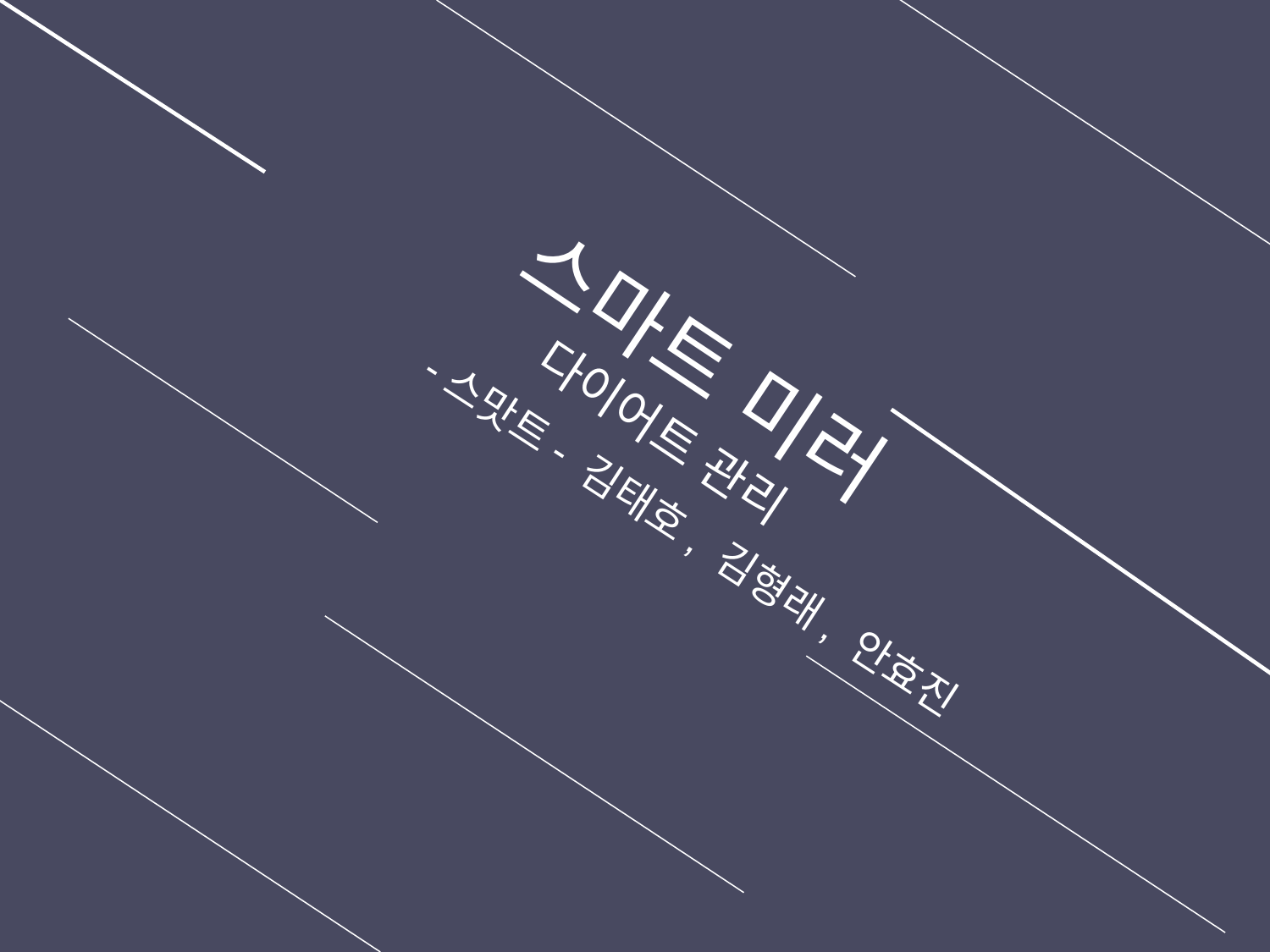

스마트 미러
    다이어트 관리
-스맛트- 김태호, 김형래, 안효진